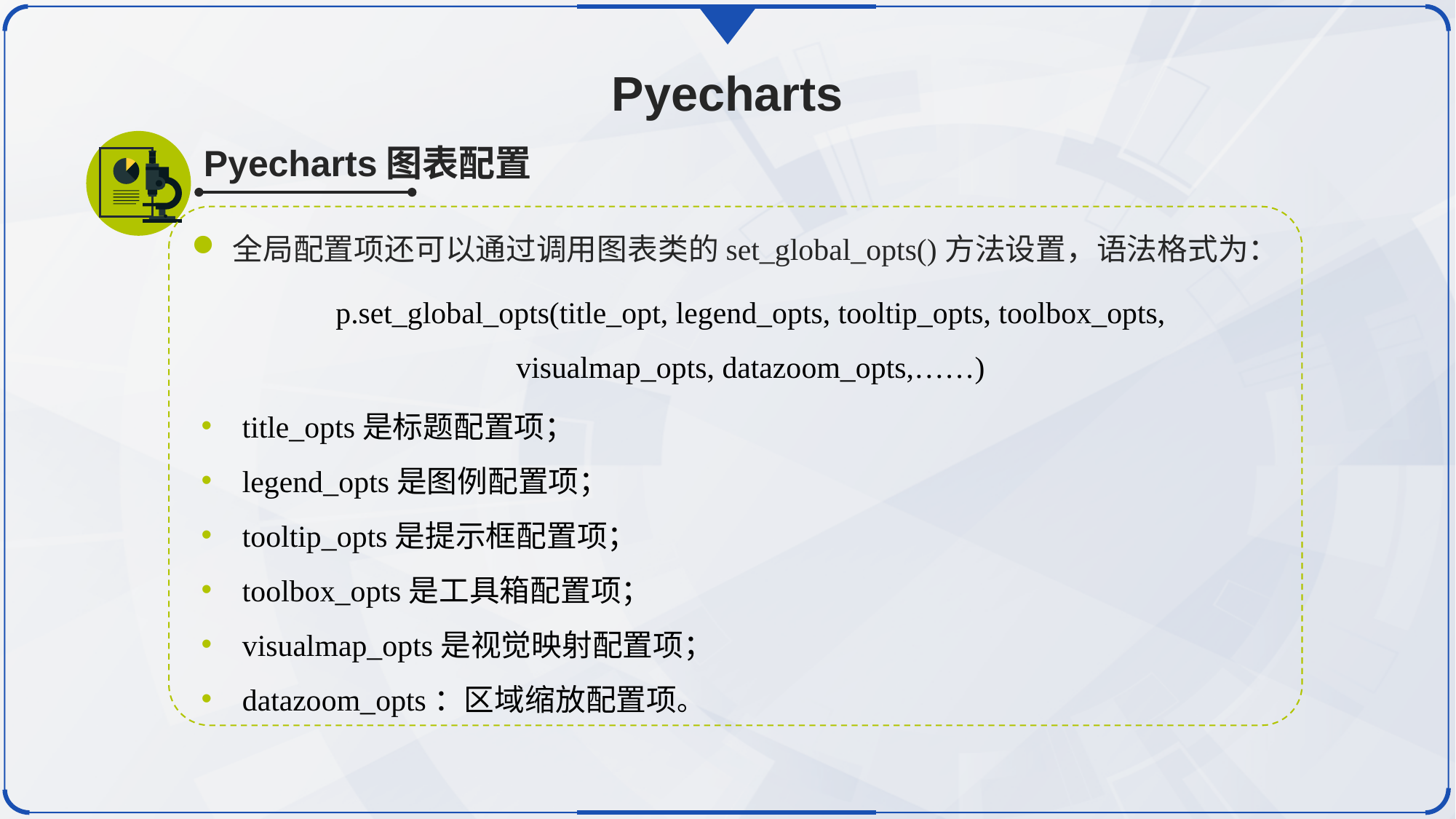

Pyecharts

Pyecharts图表配置

全局配置项还可以通过调用图表类的set_global_opts()方法设置，语法格式为：

p.set_global_opts(title_opt, legend_opts, tooltip_opts, toolbox_opts, visualmap_opts, datazoom_opts,……)
title_opts是标题配置项；
legend_opts是图例配置项；
tooltip_opts是提示框配置项；
toolbox_opts是工具箱配置项；
visualmap_opts是视觉映射配置项；
datazoom_opts：区域缩放配置项。